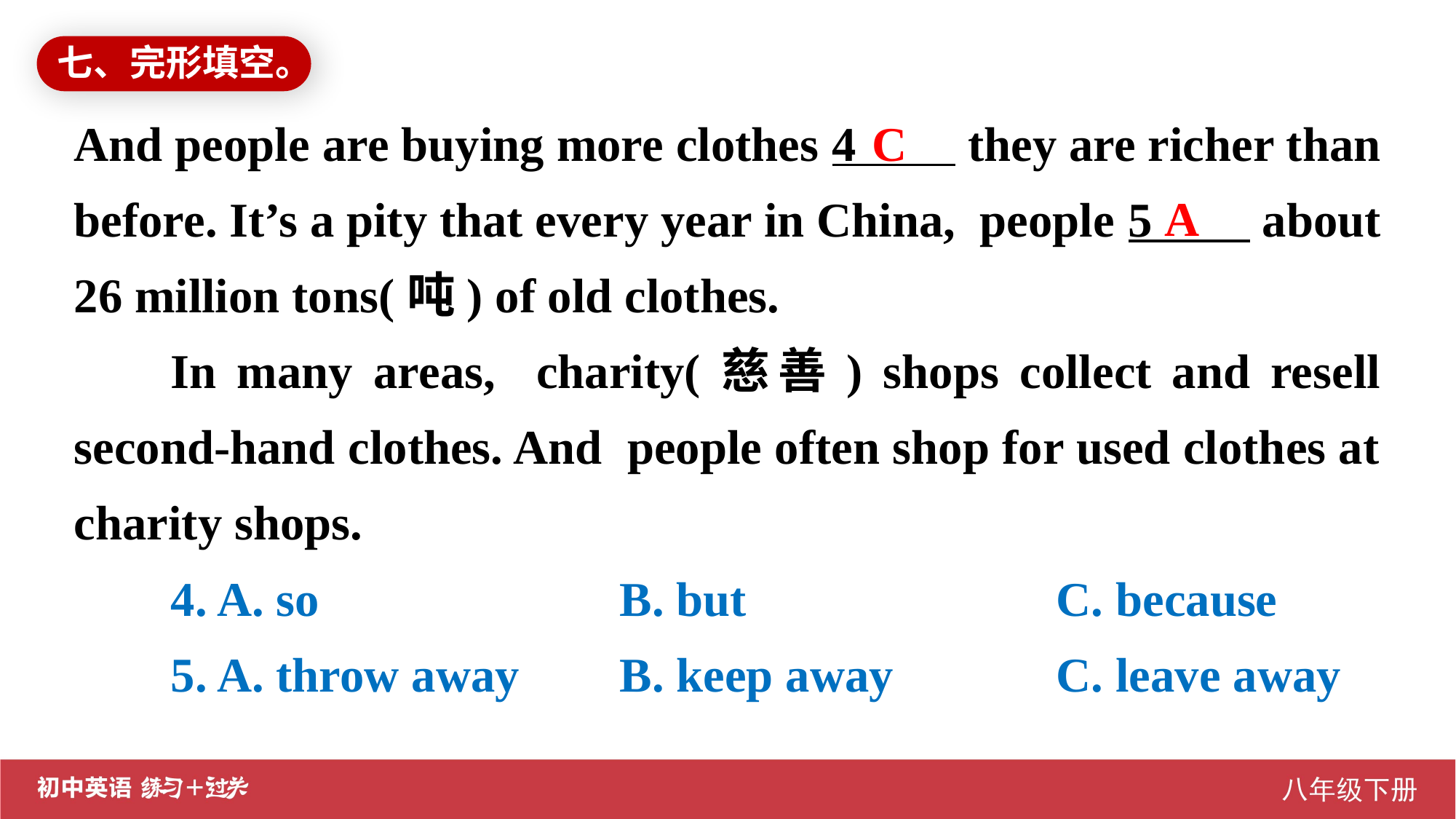

七、完形填空。

And people are buying more clothes 4         they are richer than before. It’s a pity that every year in China,  people 5         about 26 million tons(吨) of old clothes.
In many areas,  charity(慈善) shops collect and resell second-hand clothes. And  people often shop for used clothes at charity shops.
4. A. so			B. but			C. because
5. A. throw away	B. keep away		C. leave away
C
A